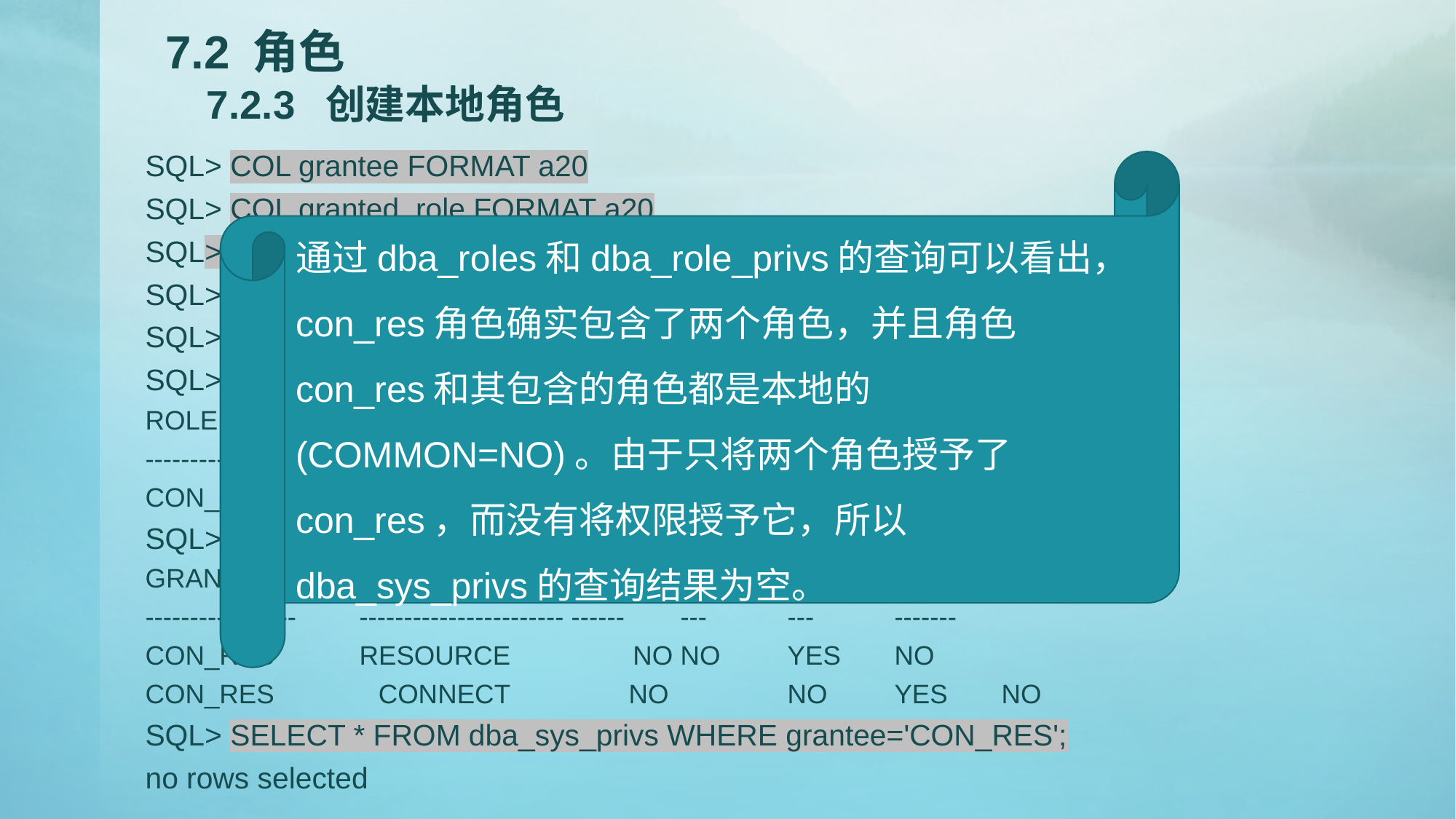

# 7.2 角色 7.2.3  创建本地角色
SQL> COL grantee FORMAT a20
SQL> COL granted_role FORMAT a20
SQL> COL common FORMAT a7
SQL> COL role FORMAT a20
SQL> COL oracle_maintained FORMAT a15
SQL> SELECT * FROM dba_roles WHERE role='CON_RES';
ROLE		PASSWORD	AUTHENTICAT	COMMON	ORACLE_MAINTAIN
------------------	-------------	-----------	-----------	---------------
CON_RES	NO		NONE		NO		N
SQL> SELECT * FROM dba_role_privs WHERE  grantee ='CON_RES';
GRANTEE	GRANTED_ROLE        ADM	DEL	DEF	COMMON
-----------------	----------------------- ------	---	---	-------
CON_RES	RESOURCE	        NO	NO	YES	NO
CON_RES              CONNECT                NO  	NO  	YES 	NO
SQL> SELECT * FROM dba_sys_privs WHERE grantee='CON_RES';
no rows selected
通过dba_roles和dba_role_privs的查询可以看出，con_res角色确实包含了两个角色，并且角色con_res和其包含的角色都是本地的(COMMON=NO)。由于只将两个角色授予了con_res，而没有将权限授予它，所以dba_sys_privs的查询结果为空。